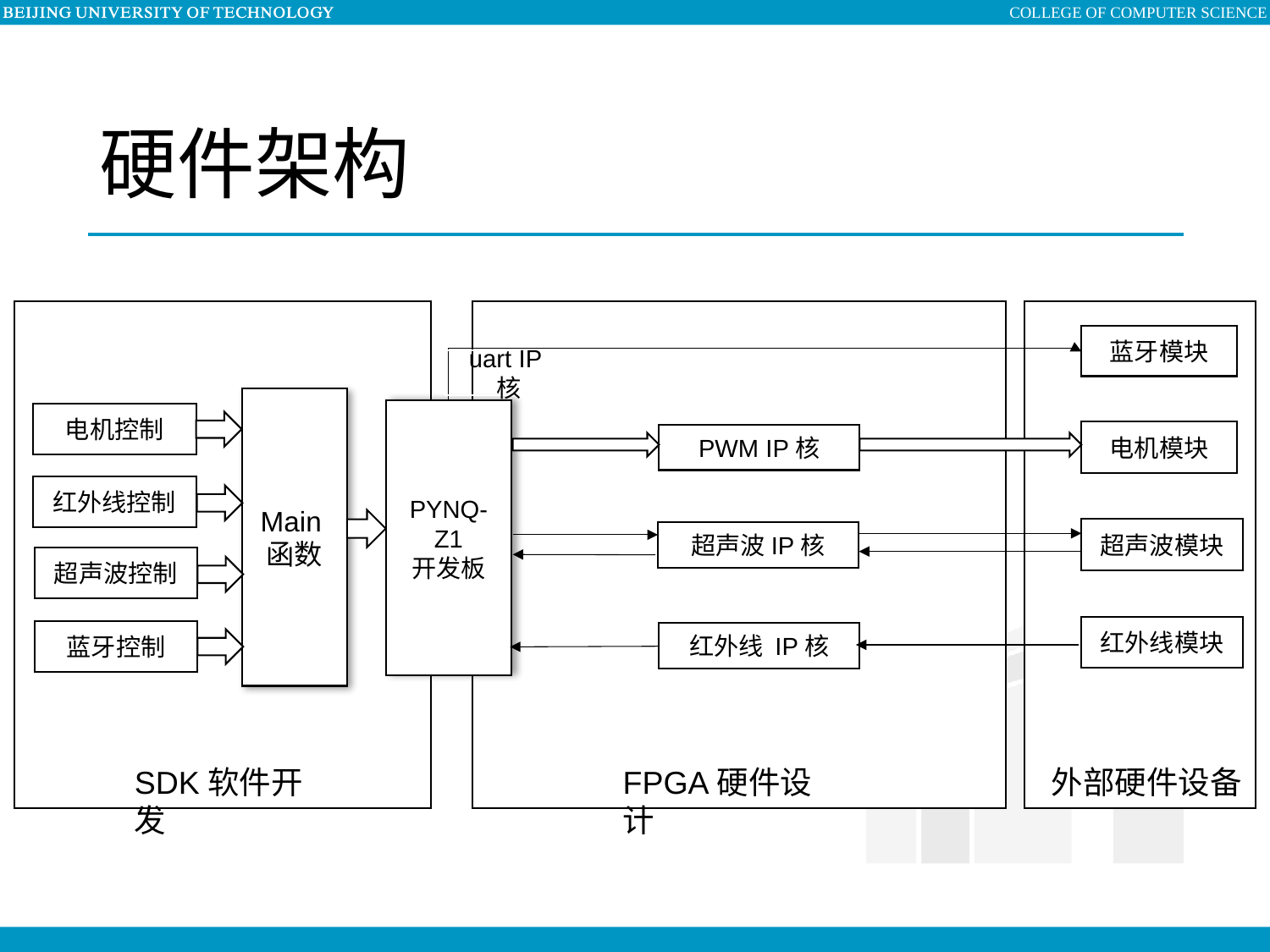

# 硬件架构

蓝牙模块
uart IP核
Main函数
PYNQ-Z1
开发板
电机控制

电机模块
PWM IP核

红外线控制

超声波模块
超声波IP核
超声波控制

红外线模块
蓝牙控制
红外线 IP核

FPGA硬件设计
SDK软件开发
外部硬件设备